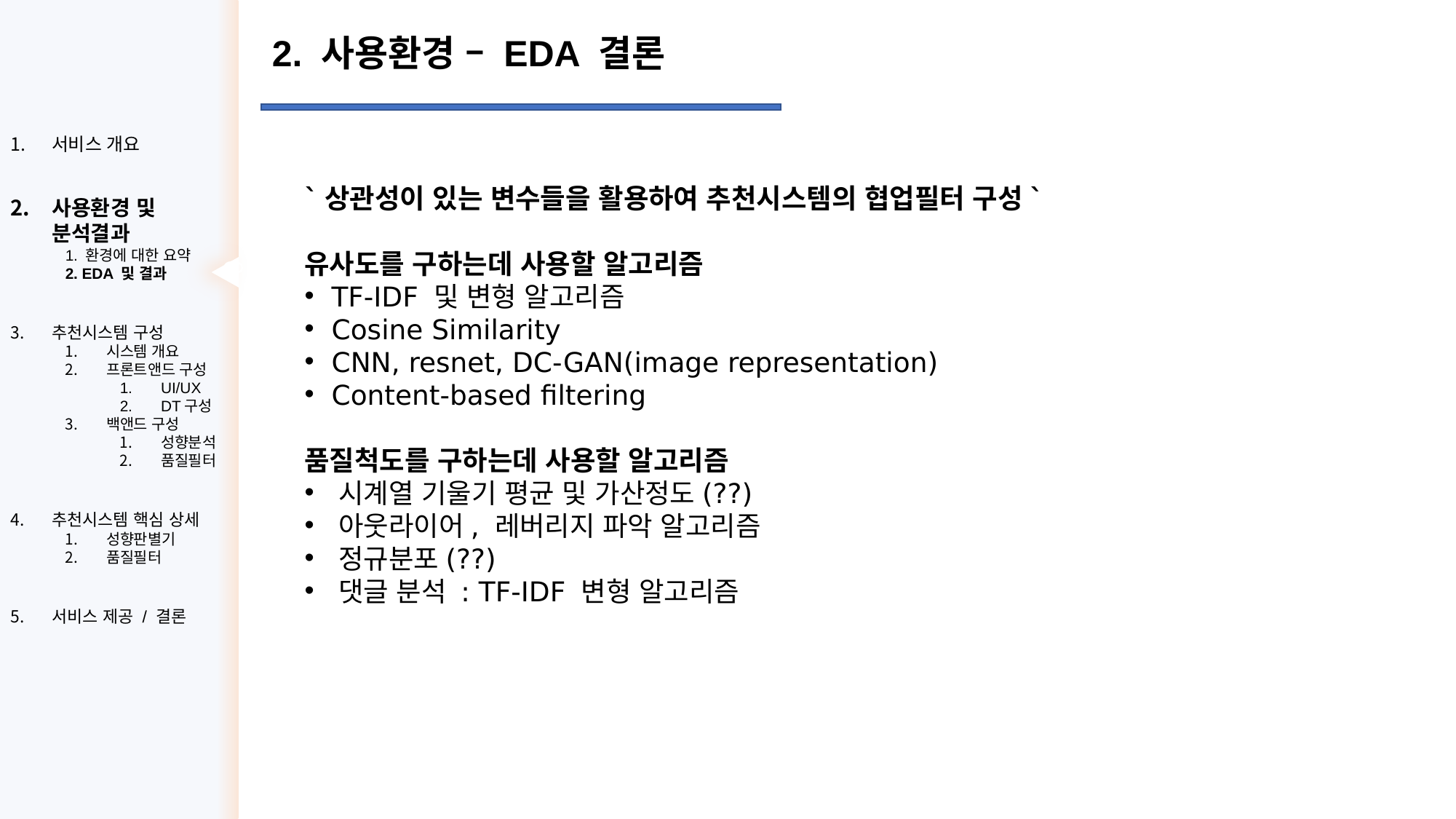

서비스 개요

사용환경 및 분석결과
1. 환경에 대한 요약
2. EDA 및 결과

추천시스템 구성
시스템 개요
프론트앤드 구성
UI/UX
DT구성
백앤드 구성
성향분석
품질필터

추천시스템 핵심 상세
성향판별기
품질필터

서비스 제공 / 결론

2. 사용환경 – EDA 결론

`상관성이 있는 변수들을 활용하여 추천시스템의 협업필터 구성`

유사도를 구하는데 사용할 알고리즘
  TF-IDF 및 변형 알고리즘
  Cosine Similarity
  CNN, resnet, DC-GAN(image representation)
  Content-based filtering

품질척도를 구하는데 사용할 알고리즘
시계열 기울기 평균 및 가산정도(??)
아웃라이어, 레버리지 파악 알고리즘
정규분포(??)
댓글 분석 : TF-IDF 변형 알고리즘

0